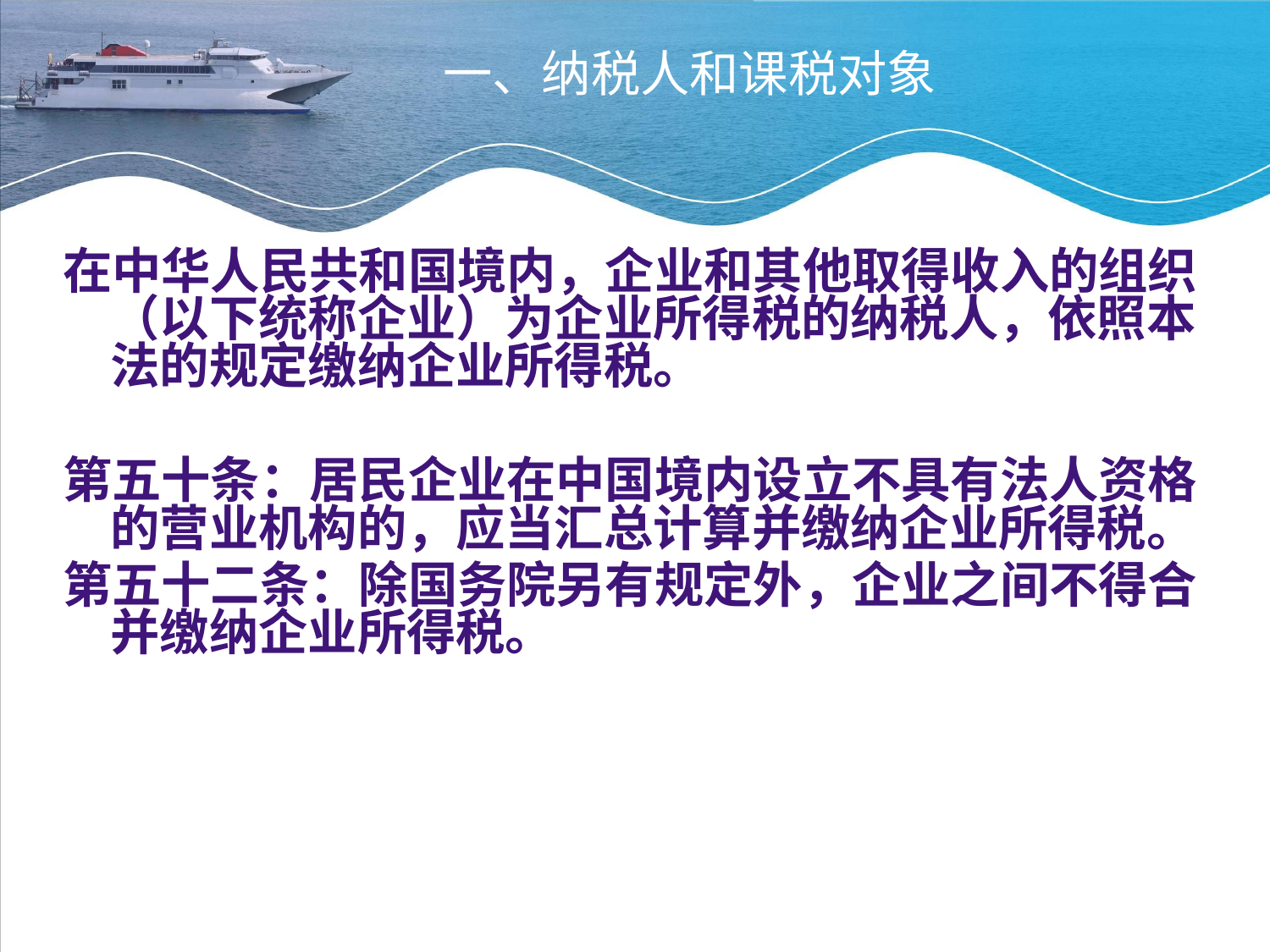

# 一、纳税人和课税对象
在中华人民共和国境内，企业和其他取得收入的组织（以下统称企业）为企业所得税的纳税人，依照本法的规定缴纳企业所得税。

第五十条：居民企业在中国境内设立不具有法人资格的营业机构的，应当汇总计算并缴纳企业所得税。
第五十二条：除国务院另有规定外，企业之间不得合并缴纳企业所得税。